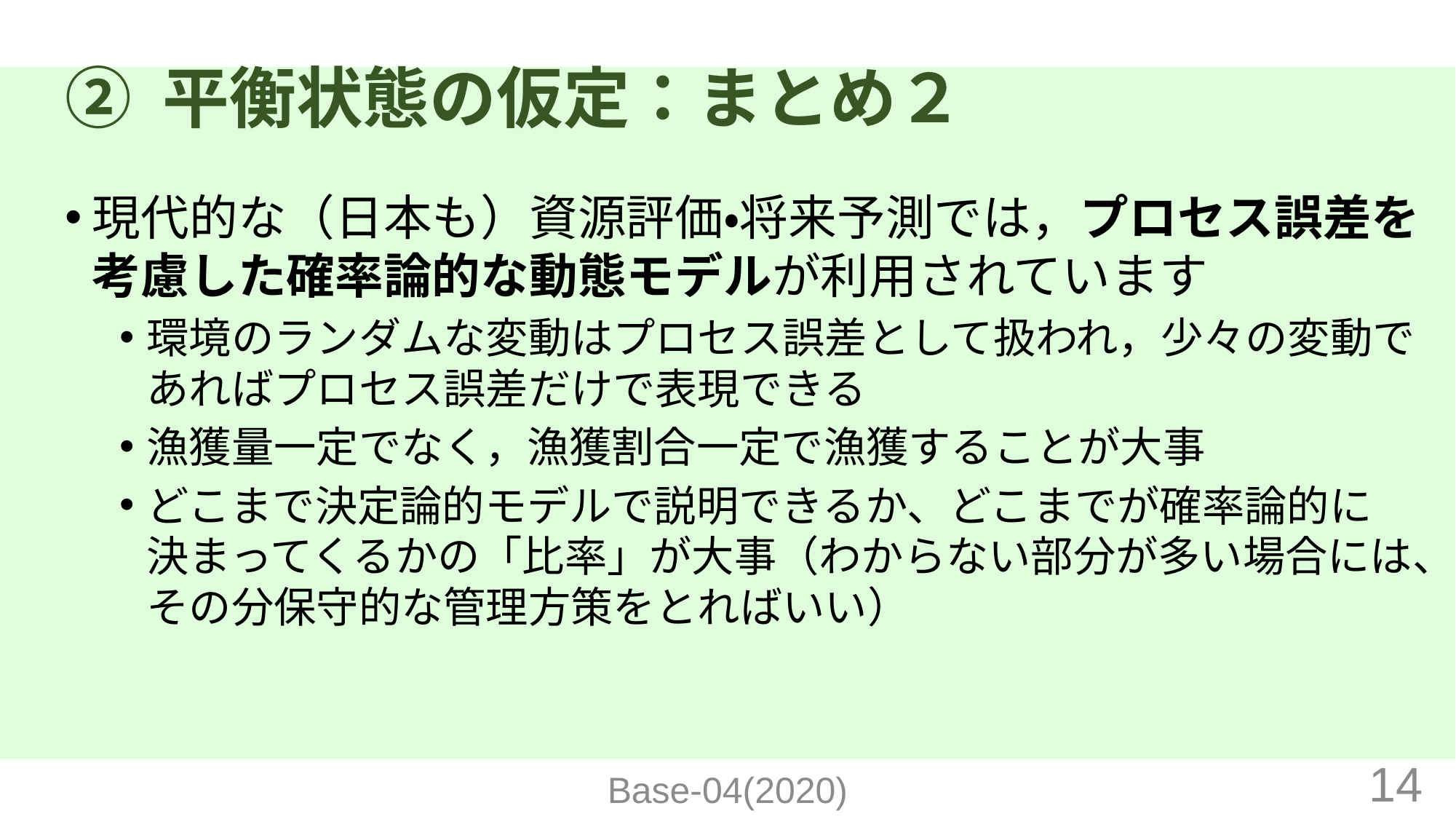

# ② 平衡状態の仮定：まとめ２
現代的な（日本も）資源評価・将来予測では，プロセス誤差を考慮した確率論的な動態モデルが利用されています
環境のランダムな変動はプロセス誤差として扱われ，少々の変動であればプロセス誤差だけで表現できる
漁獲量一定でなく，漁獲割合一定で漁獲することが大事
どこまで決定論的モデルで説明できるか、どこまでが確率論的に　決まってくるかの「比率」が大事（わからない部分が多い場合には、その分保守的な管理方策をとればいい）
Base-04(2020)
14